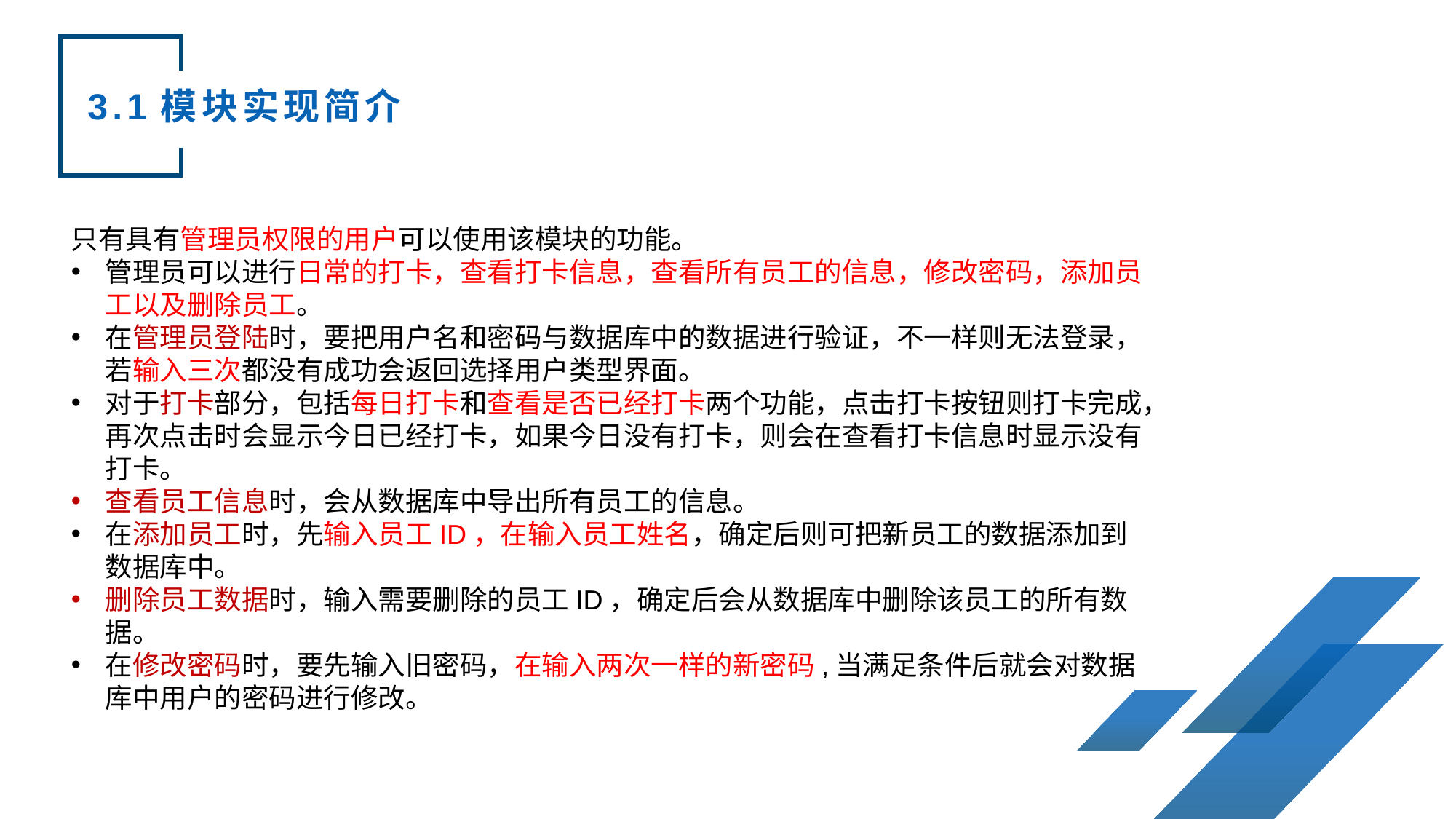

3.1模块实现简介
只有具有管理员权限的用户可以使用该模块的功能。
管理员可以进行日常的打卡，查看打卡信息，查看所有员工的信息，修改密码，添加员工以及删除员工。
在管理员登陆时，要把用户名和密码与数据库中的数据进行验证，不一样则无法登录，若输入三次都没有成功会返回选择用户类型界面。
对于打卡部分，包括每日打卡和查看是否已经打卡两个功能，点击打卡按钮则打卡完成，再次点击时会显示今日已经打卡，如果今日没有打卡，则会在查看打卡信息时显示没有打卡。
查看员工信息时，会从数据库中导出所有员工的信息。
在添加员工时，先输入员工ID，在输入员工姓名，确定后则可把新员工的数据添加到数据库中。
删除员工数据时，输入需要删除的员工ID，确定后会从数据库中删除该员工的所有数据。
在修改密码时，要先输入旧密码，在输入两次一样的新密码,当满足条件后就会对数据库中用户的密码进行修改。